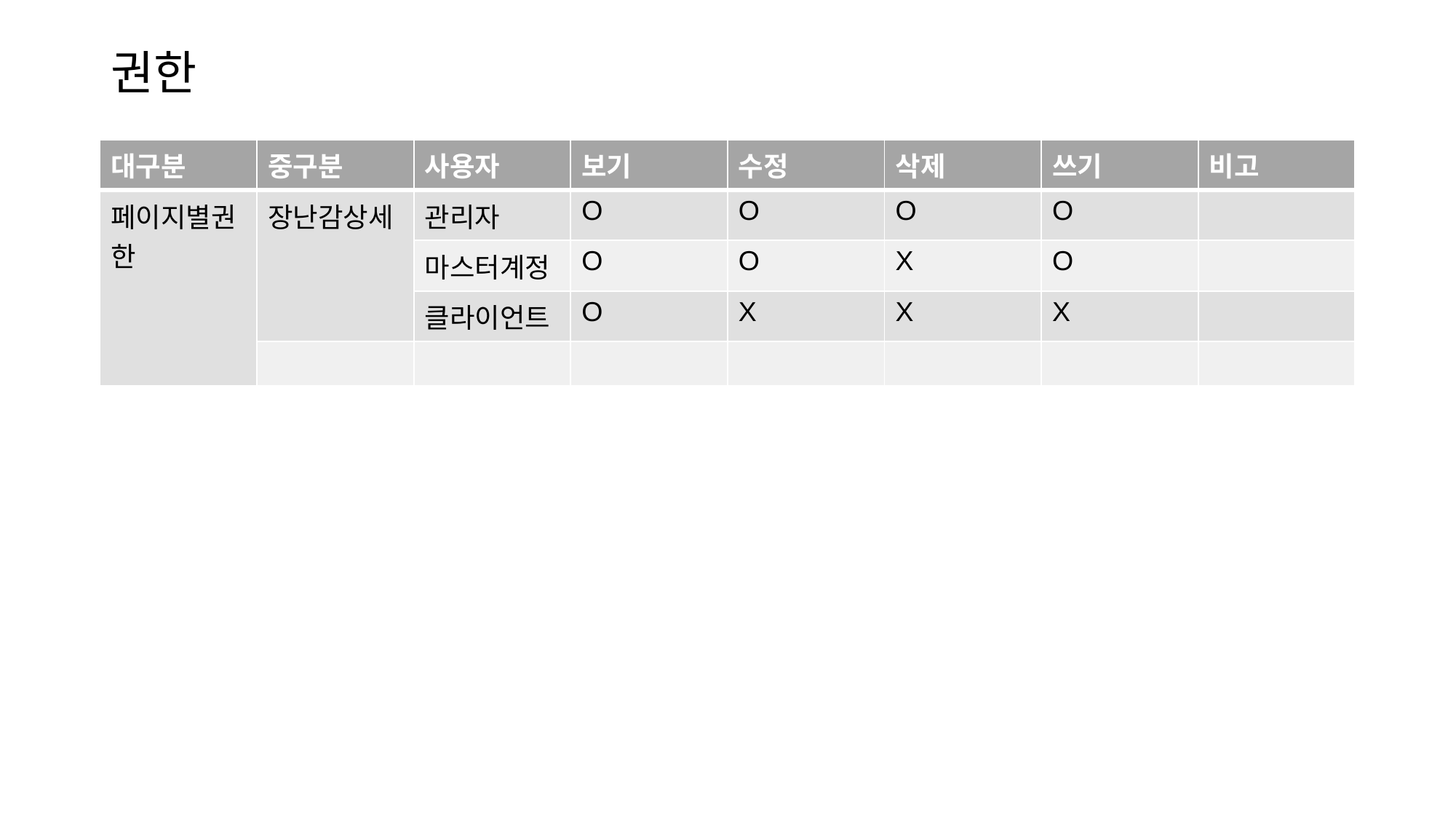

# 권한
| 대구분 | 중구분 | 사용자 | 보기 | 수정 | 삭제 | 쓰기 | 비고 |
| --- | --- | --- | --- | --- | --- | --- | --- |
| 페이지별권한 | 장난감상세 | 관리자 | O | O | O | O |  |
|  |  | 마스터계정 | O | O | X | O |  |
|  |  | 클라이언트 | O | X | X | X |  |
|  |  |  |  |  |  |  |  |